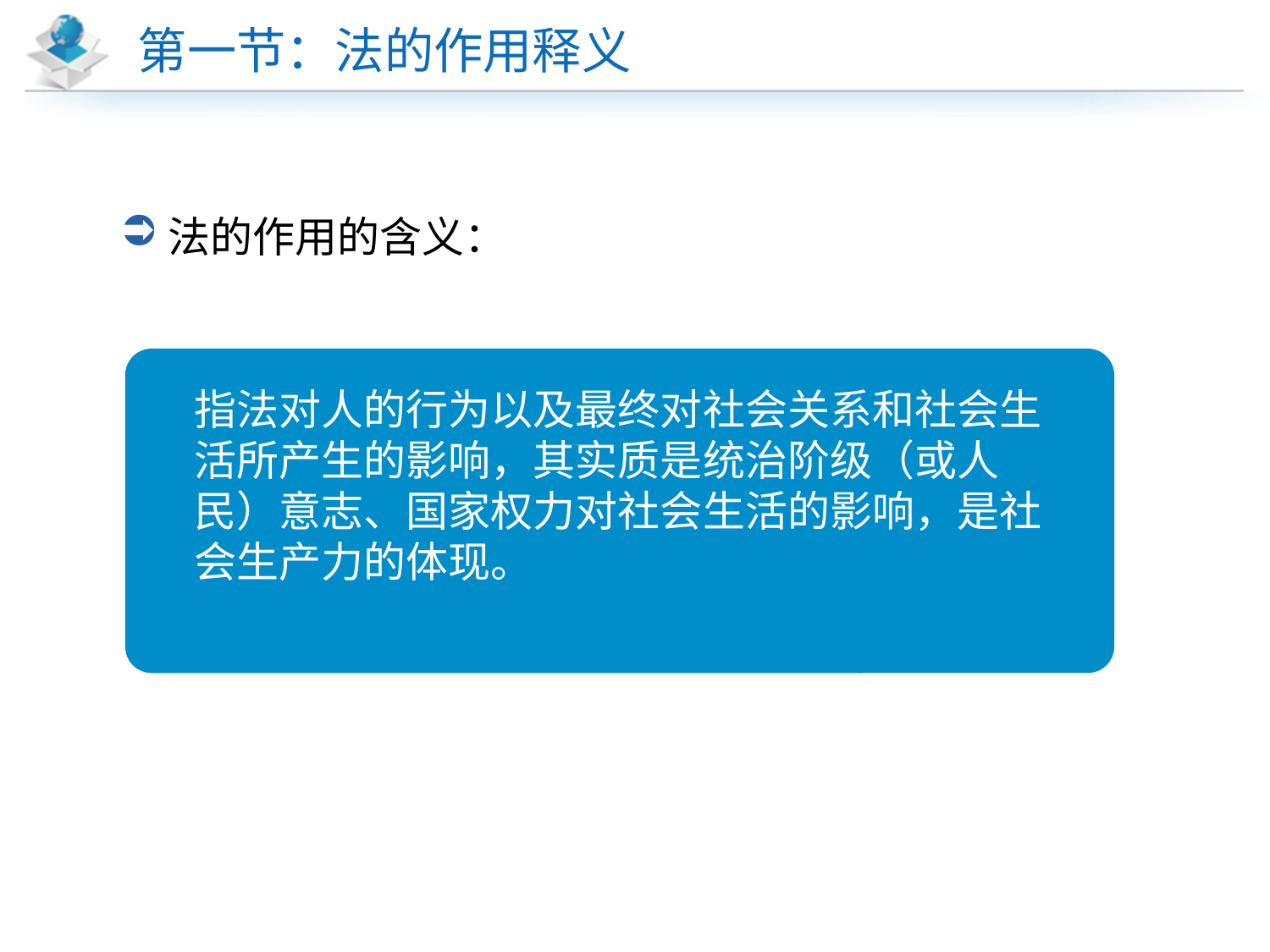

# 第一节：法的作用释义
法的作用的含义：

指法对人的行为以及最终对社会关系和社会生活所产生的影响，其实质是统治阶级（或人民）意志、国家权力对社会生活的影响，是社会生产力的体现。